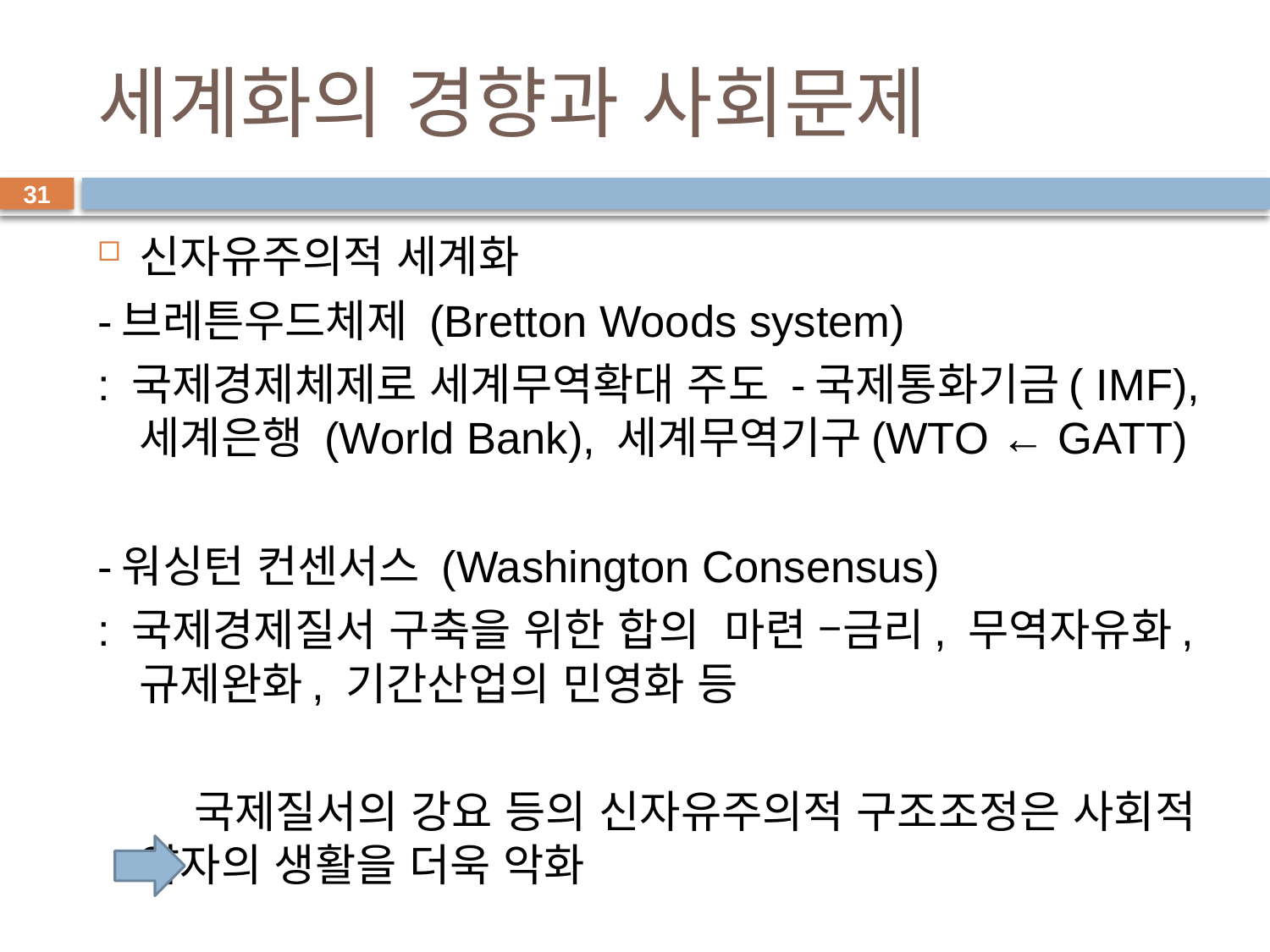

# 세계화의 경향과 사회문제
31
신자유주의적 세계화
-브레튼우드체제 (Bretton Woods system)
: 국제경제체제로 세계무역확대 주도 -국제통화기금( IMF), 세계은행 (World Bank), 세계무역기구(WTO ← GATT)

-워싱턴 컨센서스 (Washington Consensus)
: 국제경제질서 구축을 위한 합의  마련 –금리, 무역자유화, 규제완화, 기간산업의 민영화 등

       국제질서의 강요 등의 신자유주의적 구조조정은 사회적 약자의 생활을 더욱 악화